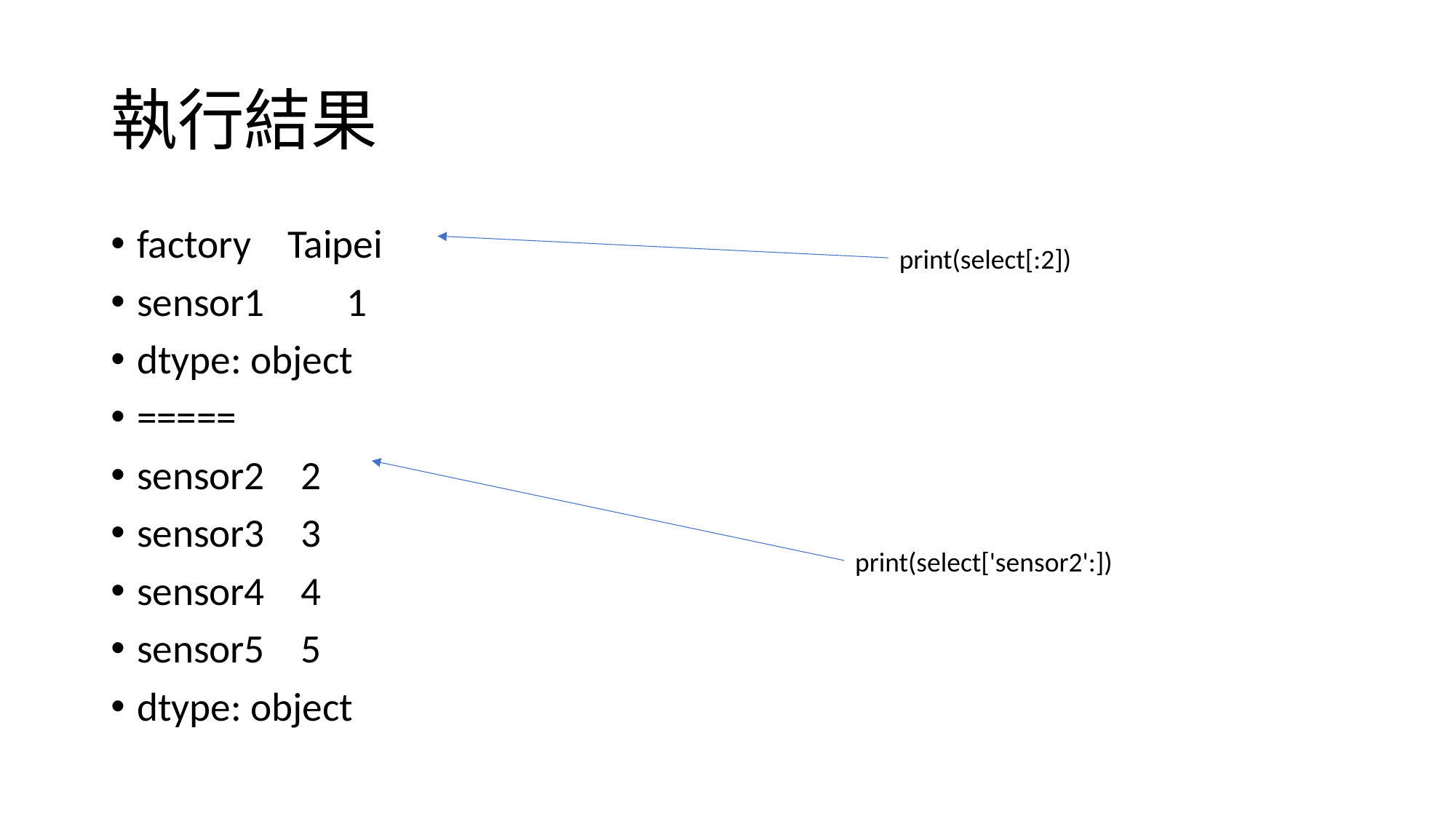

# 執行結果
factory    Taipei
sensor1         1
dtype: object
=====
sensor2    2
sensor3    3
sensor4    4
sensor5    5
dtype: object
print(select[:2])
print(select['sensor2':])